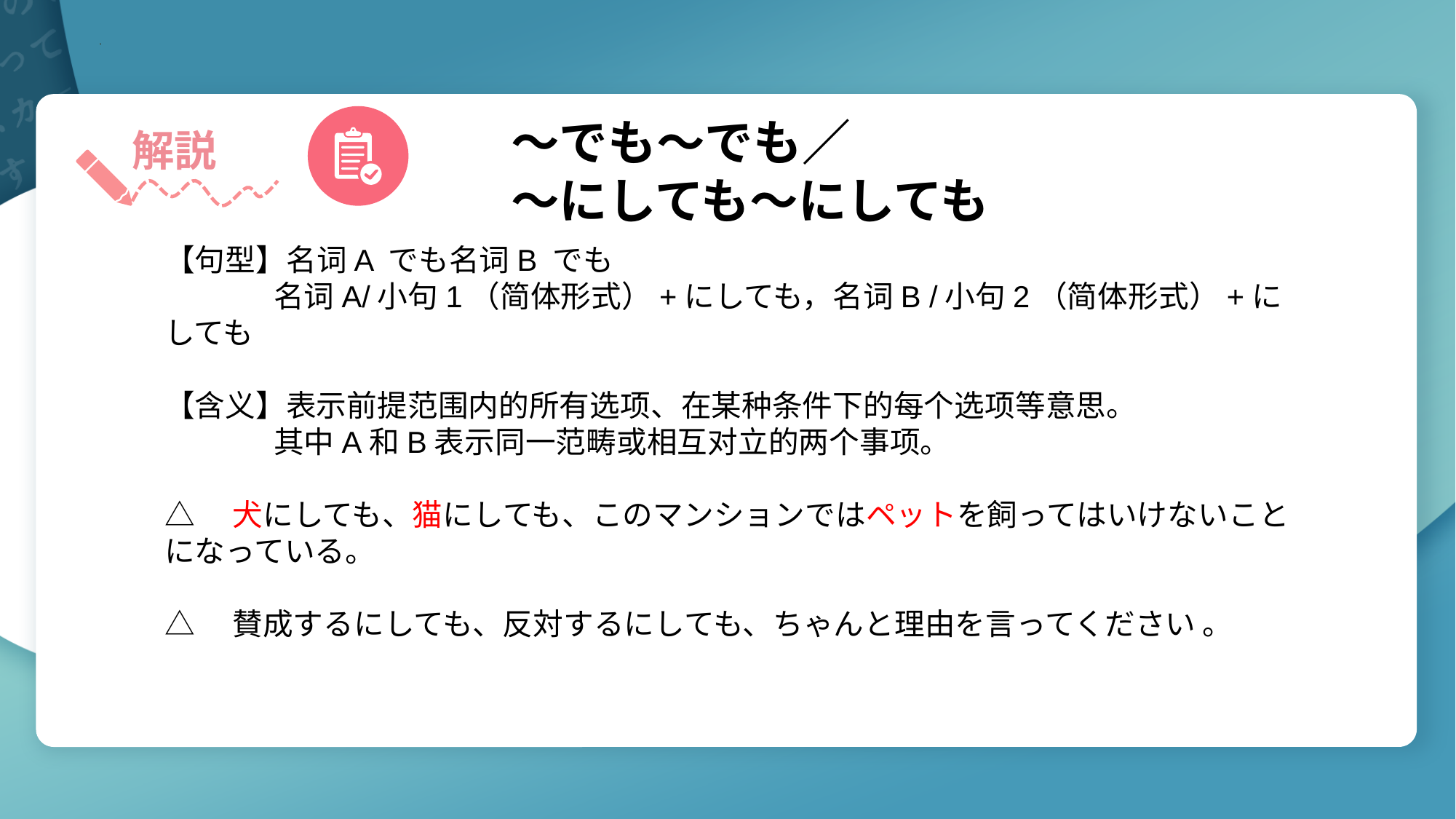

解説

～でも～でも／
～にしても～にしても
【句型】名词A でも名词B でも
	名词A/小句1（简体形式）+にしても，名词B /小句2（简体形式）+にしても

【含义】表示前提范围内的所有选项、在某种条件下的每个选项等意思。
	其中A和B表示同一范畴或相互对立的两个事项。

△　犬にしても、猫にしても、このマンションではペットを飼ってはいけないことになっている。

△　賛成するにしても、反対するにしても、ちゃんと理由を言ってください 。